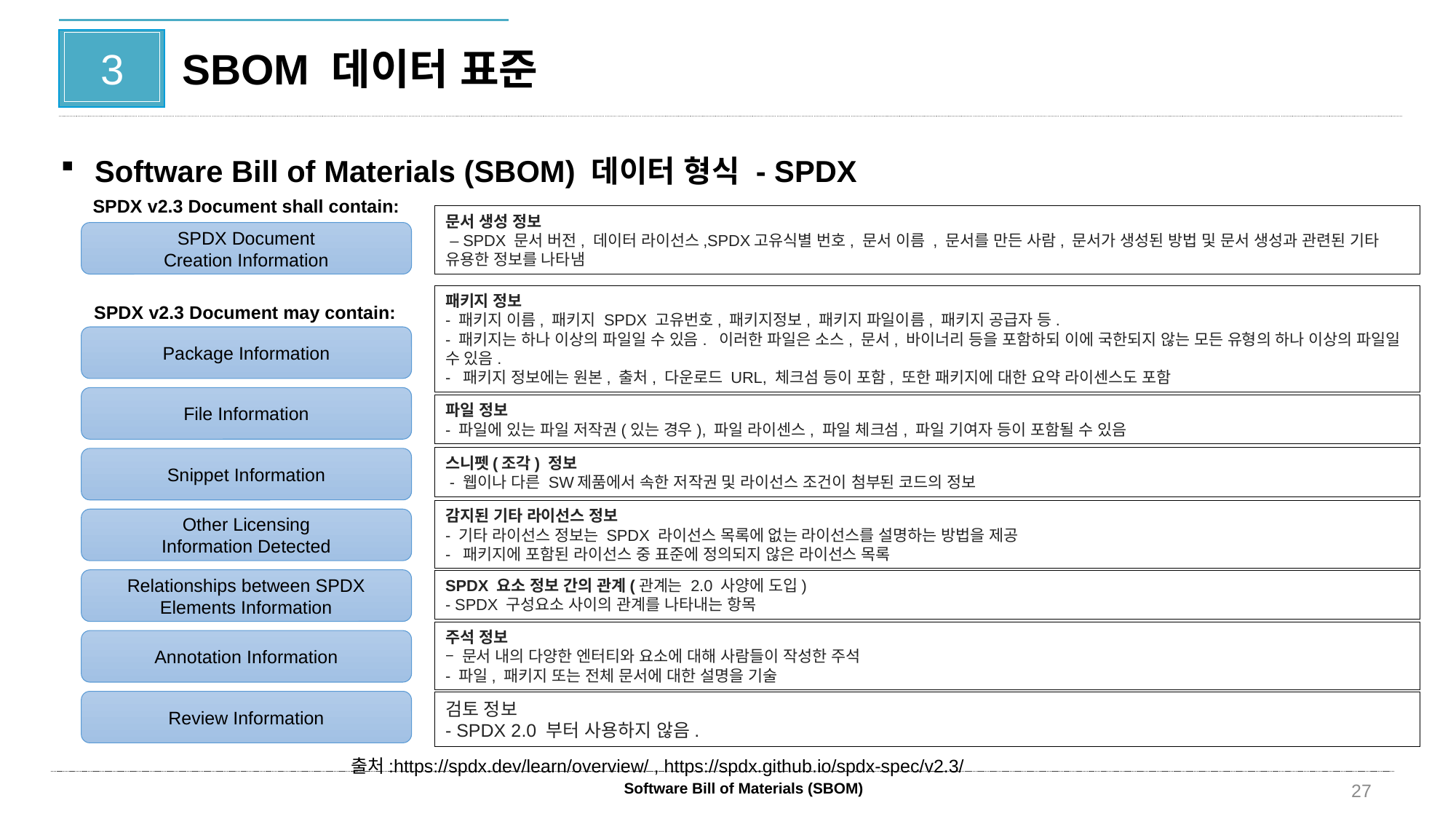

3
SBOM 데이터 표준
Software Bill of Materials (SBOM) 데이터 형식 - SPDX
SPDX v2.3 Document shall contain:
문서 생성 정보
 – SPDX 문서 버전, 데이터 라이선스,SPDX고유식별 번호, 문서 이름 , 문서를 만든 사람, 문서가 생성된 방법 및 문서 생성과 관련된 기타 유용한 정보를 나타냄
SPDX Document
Creation Information
패키지 정보
- 패키지 이름, 패키지 SPDX 고유번호, 패키지정보, 패키지 파일이름, 패키지 공급자 등.
- 패키지는 하나 이상의 파일일 수 있음.  이러한 파일은 소스, 문서, 바이너리 등을 포함하되 이에 국한되지 않는 모든 유형의 하나 이상의 파일일 수 있음.
-  패키지 정보에는 원본, 출처, 다운로드 URL, 체크섬 등이 포함, 또한 패키지에 대한 요약 라이센스도 포함
SPDX v2.3 Document may contain:
Package Information
File Information
파일 정보
- 파일에 있는 파일 저작권(있는 경우), 파일 라이센스, 파일 체크섬, 파일 기여자 등이 포함될 수 있음
스니펫(조각) 정보
 - 웹이나 다른 SW제품에서 속한 저작권 및 라이선스 조건이 첨부된 코드의 정보
Snippet Information
감지된 기타 라이선스 정보
- 기타 라이선스 정보는 SPDX 라이선스 목록에 없는 라이선스를 설명하는 방법을 제공
-  패키지에 포함된 라이선스 중 표준에 정의되지 않은 라이선스 목록
Other Licensing
Information Detected
Relationships between SPDX
Elements Information
SPDX 요소 정보 간의 관계(관계는 2.0 사양에 도입)
- SPDX 구성요소 사이의 관계를 나타내는 항목
주석 정보
– 문서 ​​내의 다양한 엔터티와 요소에 대해 사람들이 작성한 주석
- 파일, 패키지 또는 전체 문서에 대한 설명을 기술
Annotation Information
Review Information
검토 정보
- SPDX 2.0 부터 사용하지 않음.
출처:https://spdx.dev/learn/overview/ , https://spdx.github.io/spdx-spec/v2.3/